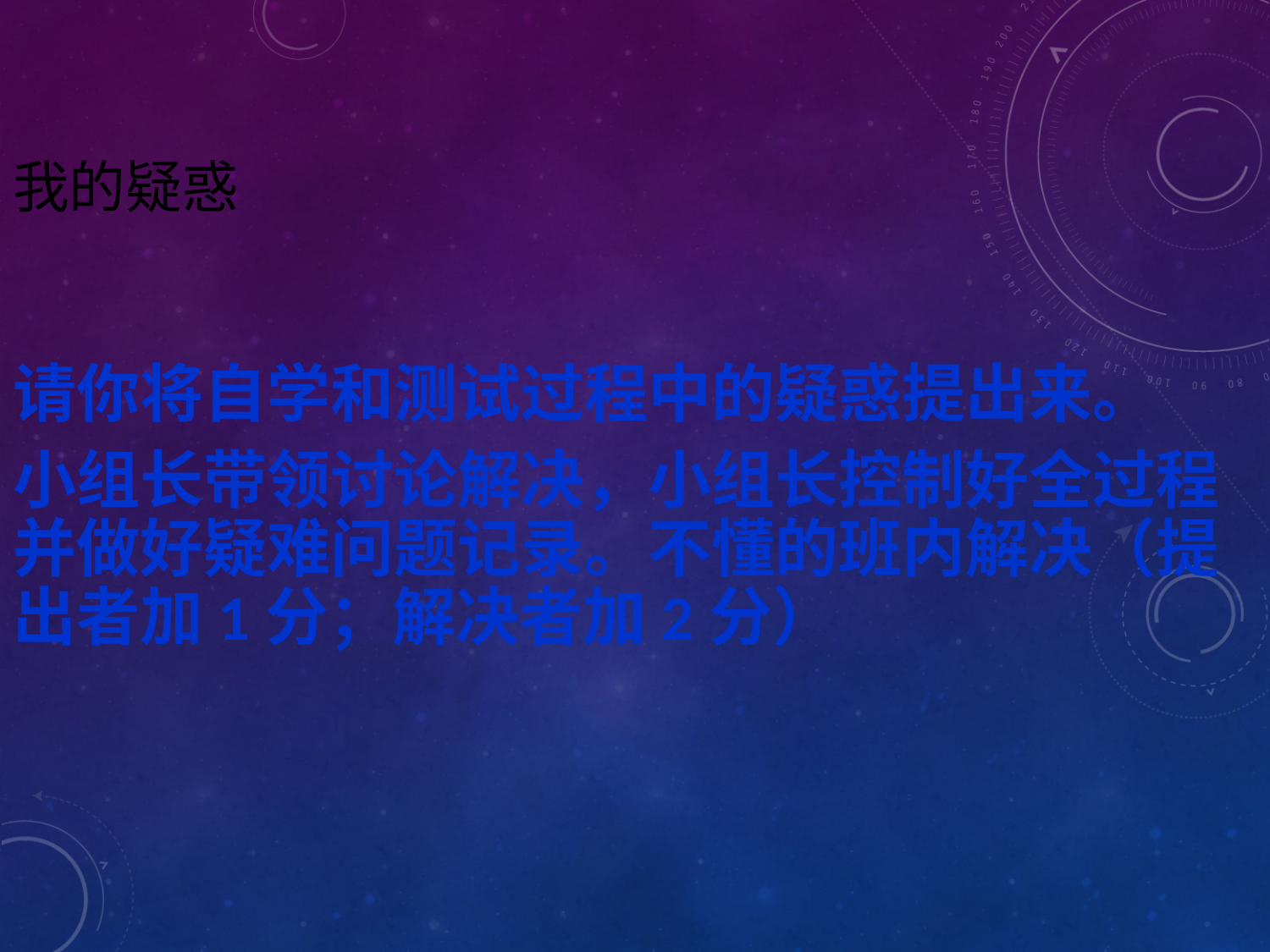

我的疑惑
请你将自学和测试过程中的疑惑提出来。
小组长带领讨论解决，小组长控制好全过程并做好疑难问题记录。不懂的班内解决（提出者加1分；解决者加2分）